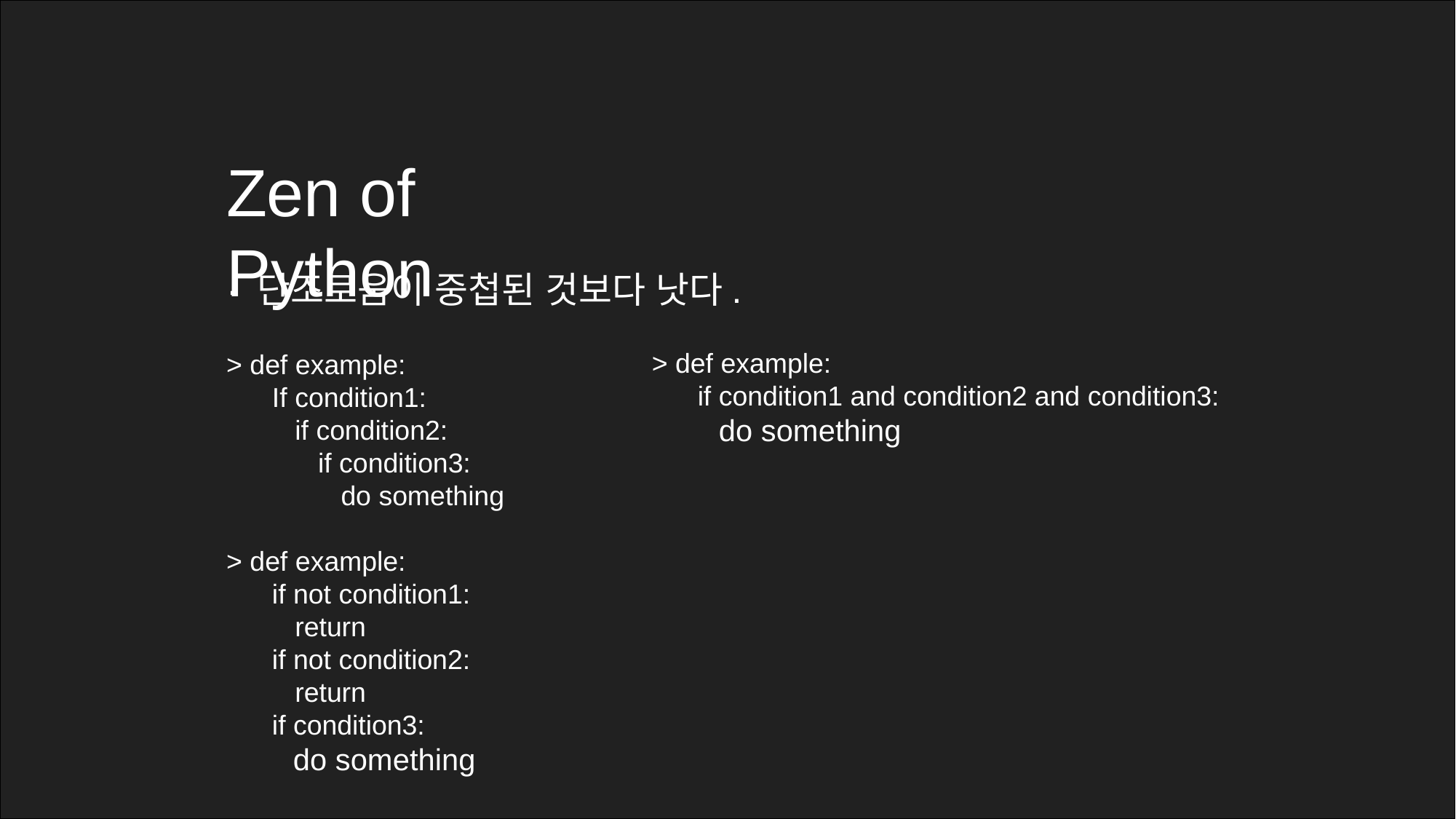

Zen of Python
· 단조로움이 중첩된 것보다 낫다.

> def example:
      If condition1:
         if condition2:
            if condition3:
               do something

> def example:
      if not condition1:
         return
      if not condition2:
         return
      if condition3:
        do something
> def example:
      if condition1 and condition2 and condition3:
        do something